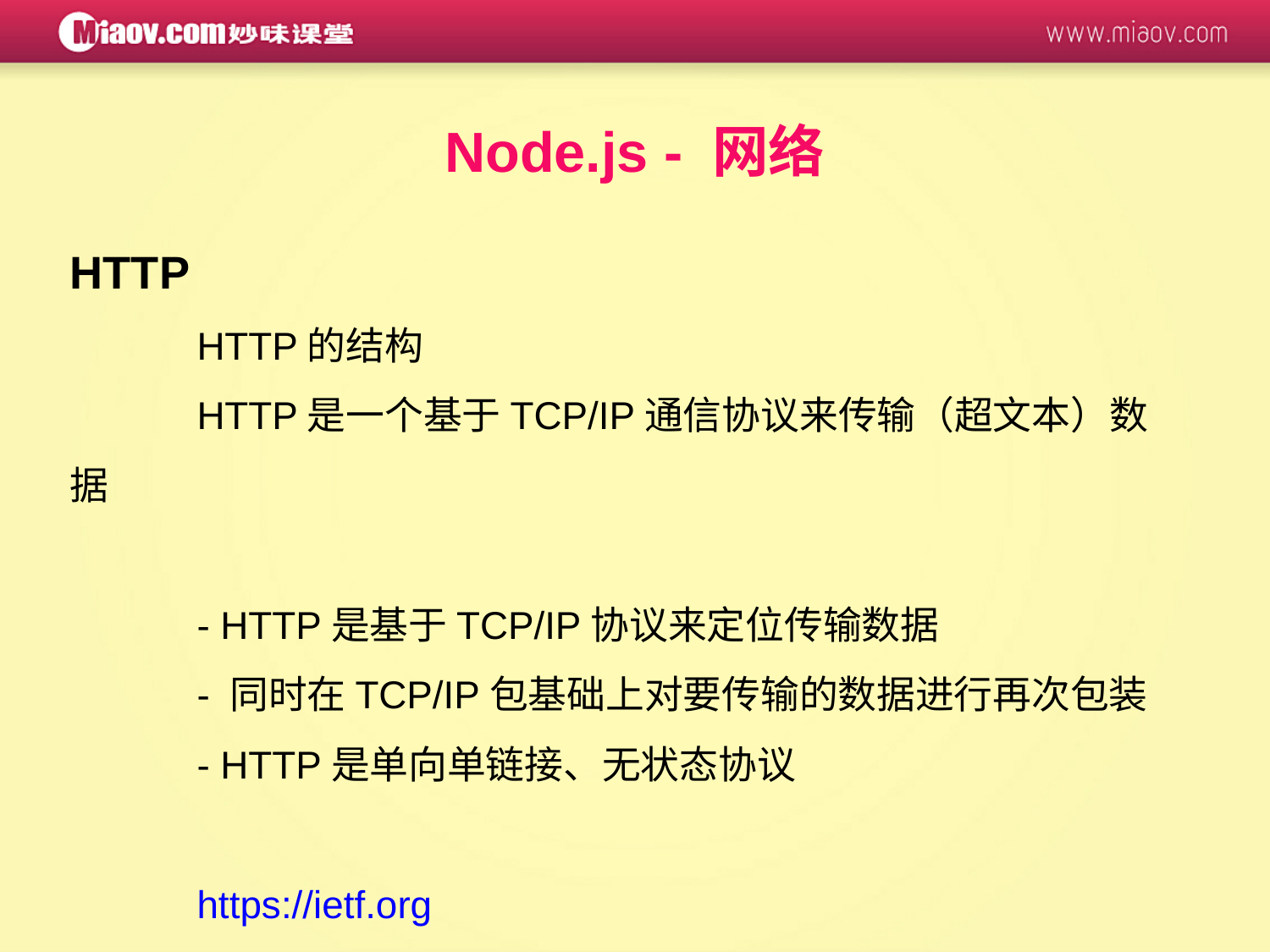

Node.js - 网络
HTTP
	HTTP的结构
	HTTP是一个基于TCP/IP通信协议来传输（超文本）数据

	- HTTP是基于TCP/IP协议来定位传输数据
	- 同时在TCP/IP包基础上对要传输的数据进行再次包装
	- HTTP是单向单链接、无状态协议

	https://ietf.org